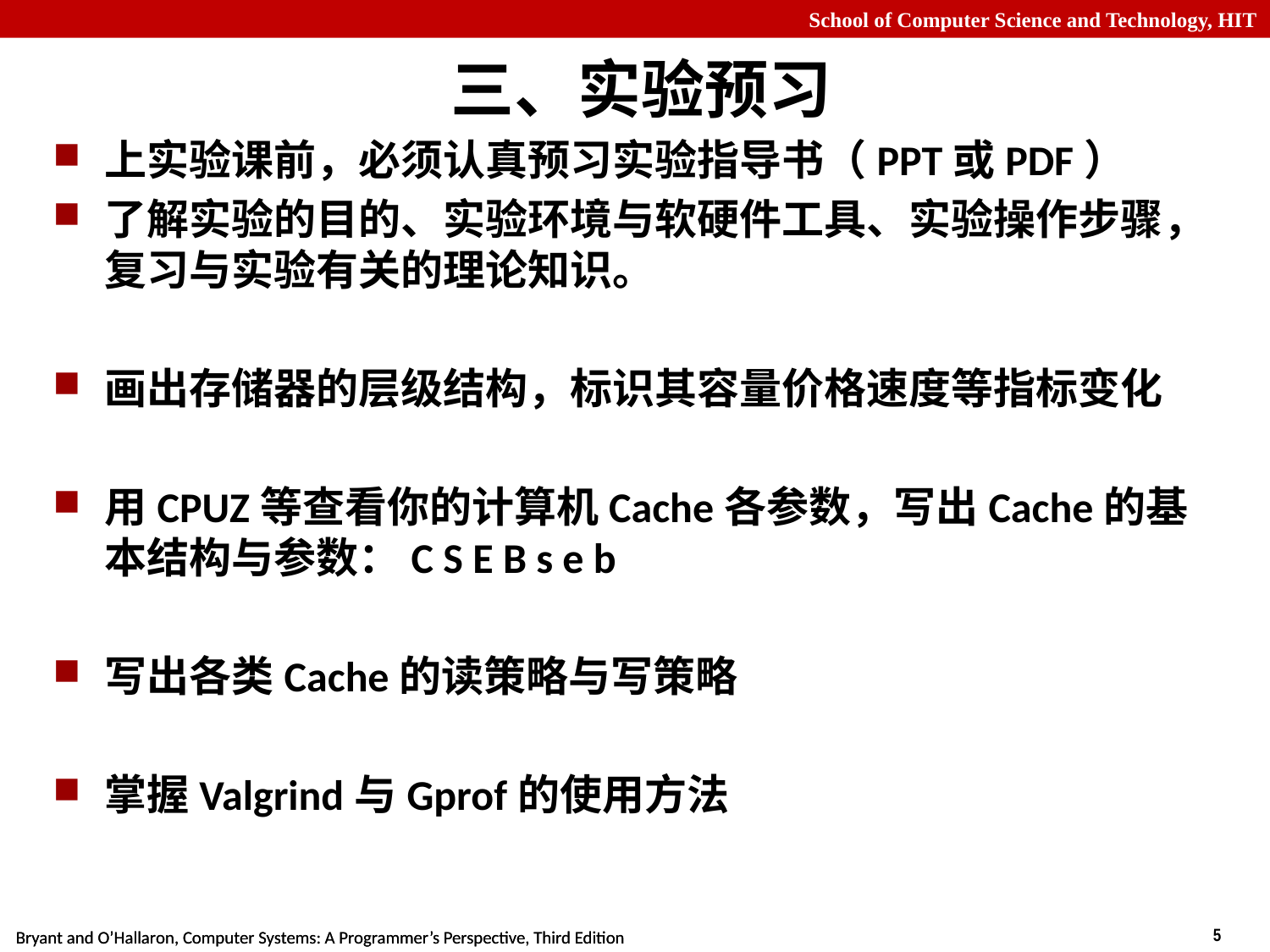

# 三、实验预习
上实验课前，必须认真预习实验指导书（PPT或PDF）
了解实验的目的、实验环境与软硬件工具、实验操作步骤，复习与实验有关的理论知识。

画出存储器的层级结构，标识其容量价格速度等指标变化

用CPUZ等查看你的计算机Cache各参数，写出Cache的基本结构与参数：C S E B s e b

写出各类Cache的读策略与写策略

掌握Valgrind与Gprof的使用方法